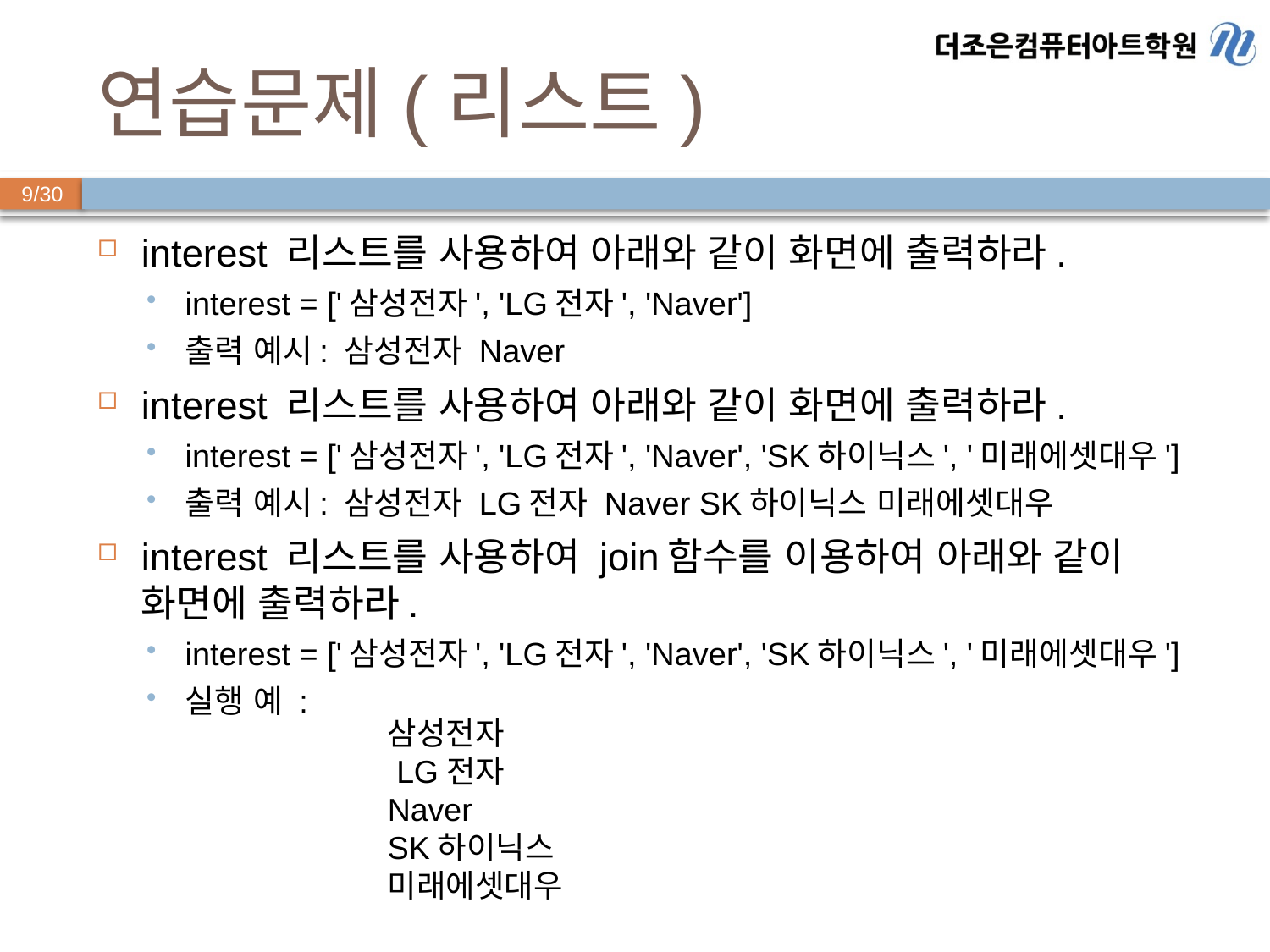

# 연습문제(리스트)
interest 리스트를 사용하여 아래와 같이 화면에 출력하라.
interest = ['삼성전자', 'LG전자', 'Naver']
출력 예시: 삼성전자 Naver
interest 리스트를 사용하여 아래와 같이 화면에 출력하라.
interest = ['삼성전자', 'LG전자', 'Naver', 'SK하이닉스', '미래에셋대우']
출력 예시: 삼성전자 LG전자 Naver SK하이닉스 미래에셋대우
interest 리스트를 사용하여 join함수를 이용하여 아래와 같이 화면에 출력하라.
interest = ['삼성전자', 'LG전자', 'Naver', 'SK하이닉스', '미래에셋대우']
실행 예 :

삼성전자
 LG전자
Naver
SK하이닉스
미래에셋대우